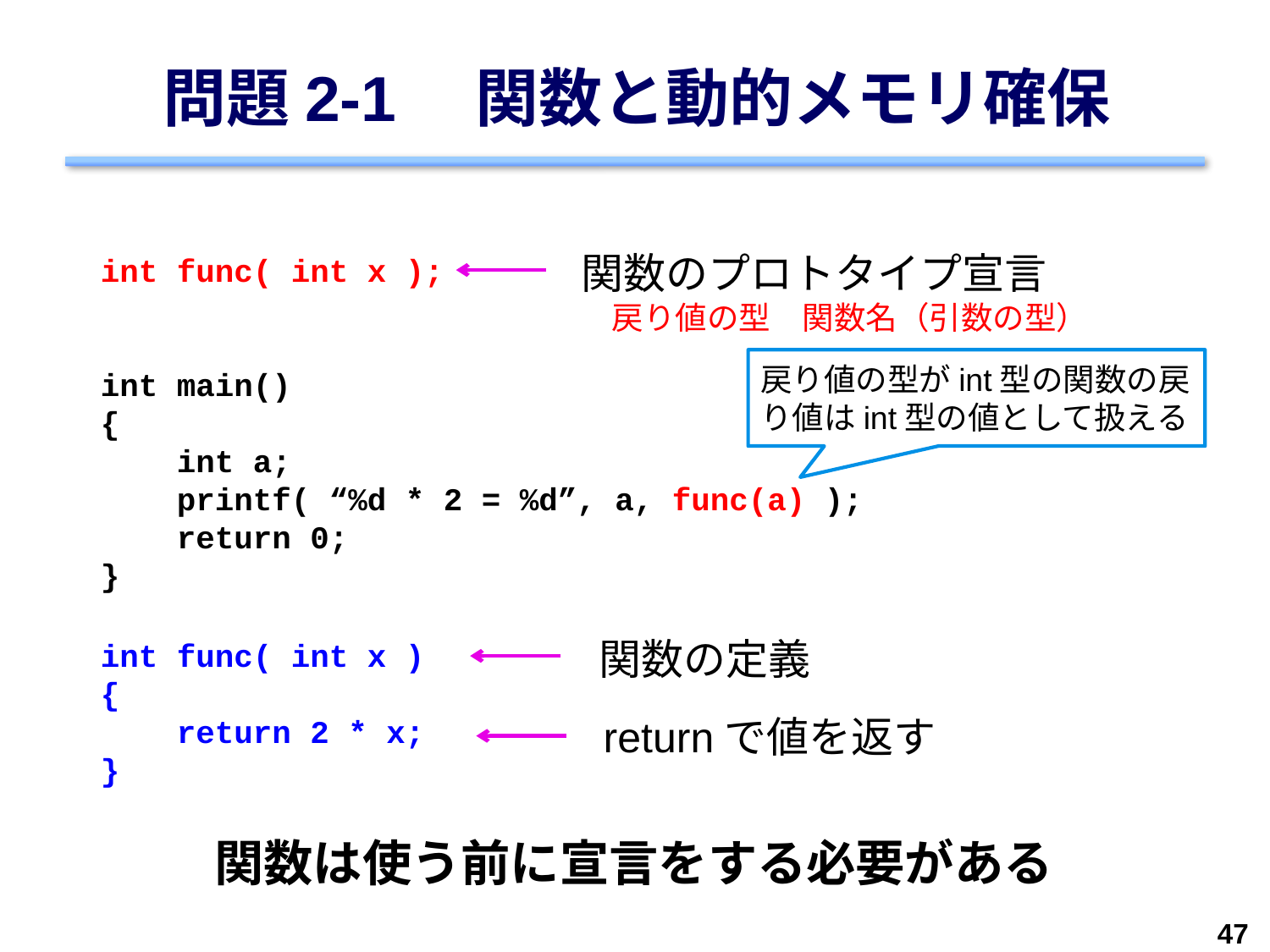

# 問題2-1　関数と動的メモリ確保
関数のプロトタイプ宣言
int func( int x );

int main()
{
    int a;
    printf( “%d * 2 = %d”, a, func(a) );
    return 0;
}

int func( int x )
{
    return 2 * x;
}
戻り値の型　関数名（引数の型）
戻り値の型がint型の関数の戻り値はint型の値として扱える
関数の定義
returnで値を返す
関数は使う前に宣言をする必要がある
47